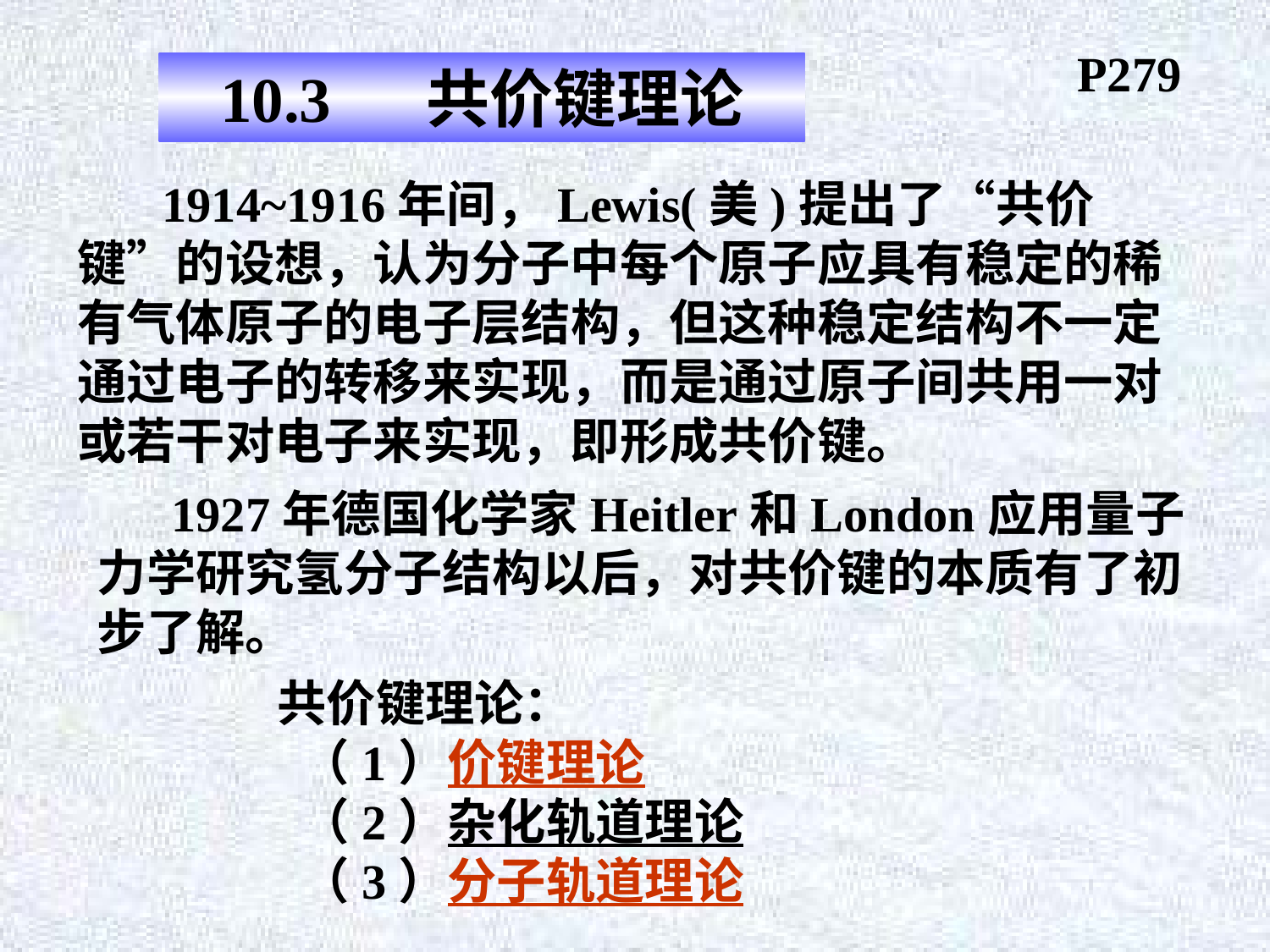

P279
10.3     共价键理论
        1914~1916年间，Lewis(美)提出了“共价键”的设想，认为分子中每个原子应具有稳定的稀有气体原子的电子层结构，但这种稳定结构不一定通过电子的转移来实现，而是通过原子间共用一对或若干对电子来实现，即形成共价键。
       1927年德国化学家Heitler和London应用量子力学研究氢分子结构以后，对共价键的本质有了初步了解。
共价键理论：
 （1）价键理论
 （2）杂化轨道理论
 （3）分子轨道理论